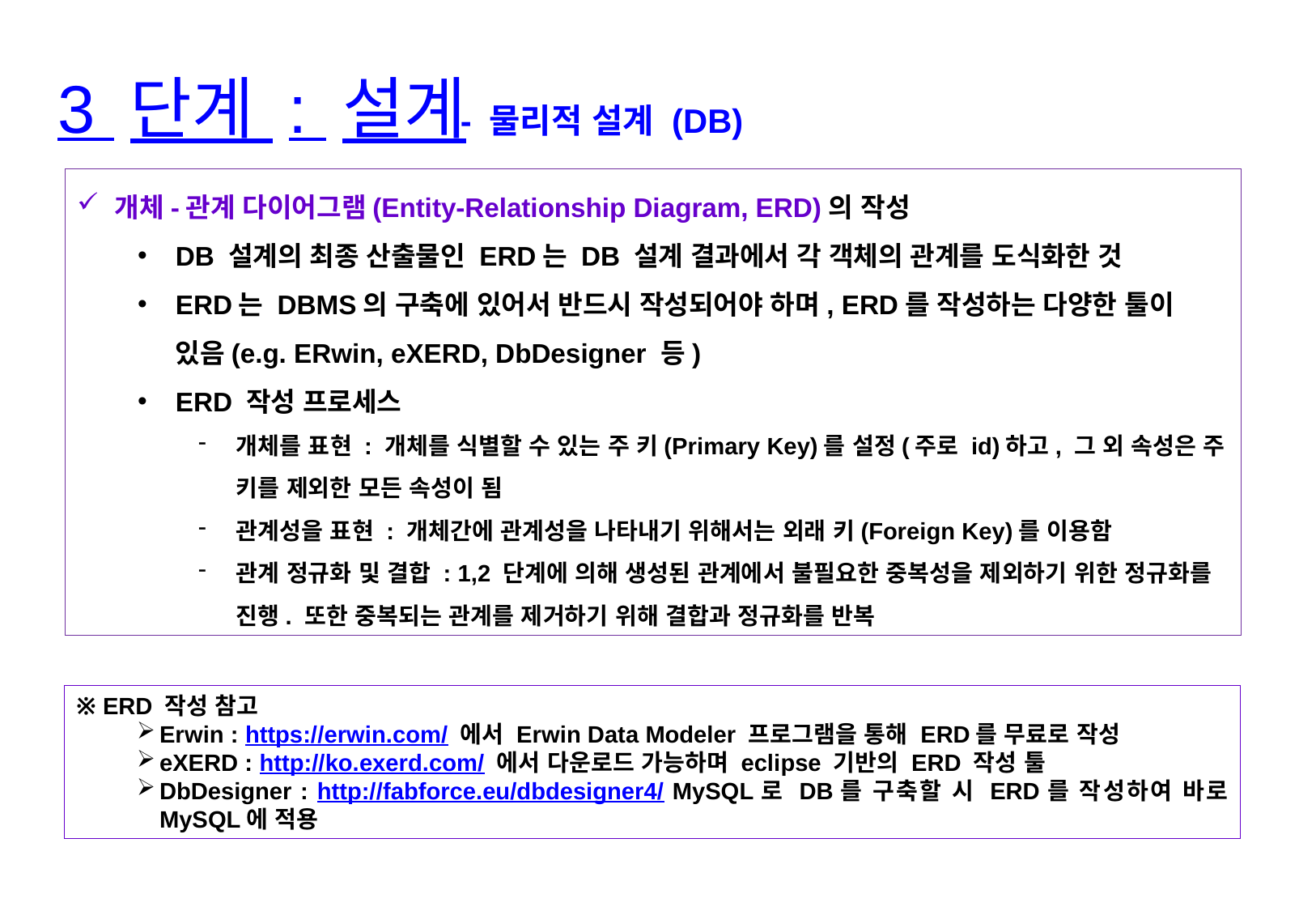

3 단계 : 설계
- 물리적 설계 (DB)
개체-관계 다이어그램(Entity-Relationship Diagram, ERD)의 작성
DB 설계의 최종 산출물인 ERD는 DB 설계 결과에서 각 객체의 관계를 도식화한 것
ERD는 DBMS의 구축에 있어서 반드시 작성되어야 하며, ERD를 작성하는 다양한 툴이 있음(e.g. ERwin, eXERD, DbDesigner 등)
ERD 작성 프로세스
개체를 표현 : 개체를 식별할 수 있는 주 키(Primary Key)를 설정(주로 id)하고, 그 외 속성은 주 키를 제외한 모든 속성이 됨
관계성을 표현 : 개체간에 관계성을 나타내기 위해서는 외래 키(Foreign Key)를 이용함
관계 정규화 및 결합 : 1,2 단계에 의해 생성된 관계에서 불필요한 중복성을 제외하기 위한 정규화를 진행. 또한 중복되는 관계를 제거하기 위해 결합과 정규화를 반복
※ ERD 작성 참고
Erwin : https://erwin.com/ 에서 Erwin Data Modeler 프로그램을 통해 ERD를 무료로 작성
eXERD : http://ko.exerd.com/ 에서 다운로드 가능하며 eclipse 기반의 ERD 작성 툴
DbDesigner : http://fabforce.eu/dbdesigner4/ MySQL로 DB를 구축할 시 ERD를 작성하여 바로 MySQL에 적용